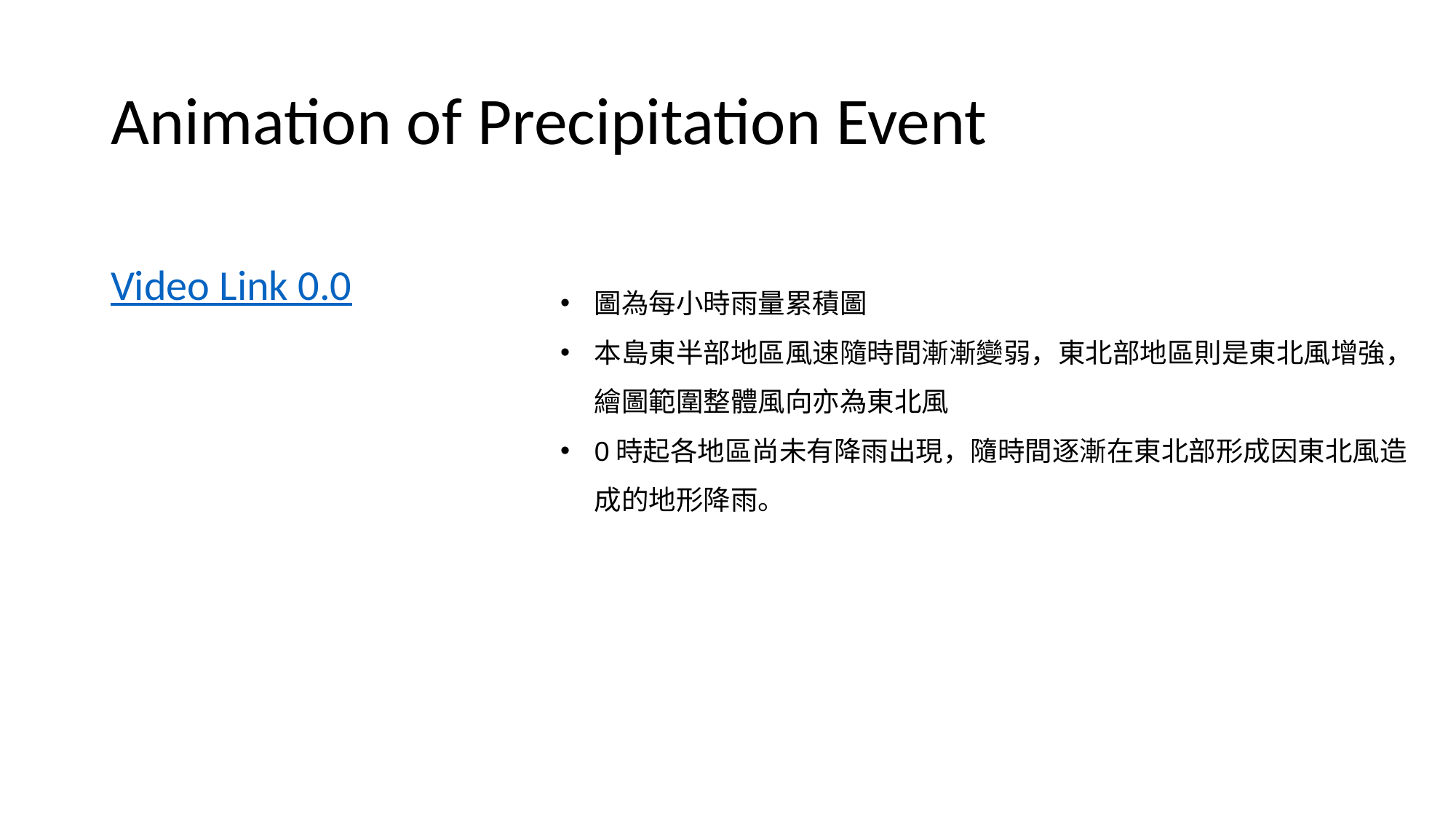

# Animation of Precipitation Event
Video Link 0.0
圖為每小時雨量累積圖
本島東半部地區風速隨時間漸漸變弱，東北部地區則是東北風增強，繪圖範圍整體風向亦為東北風
0時起各地區尚未有降雨出現，隨時間逐漸在東北部形成因東北風造成的地形降雨。